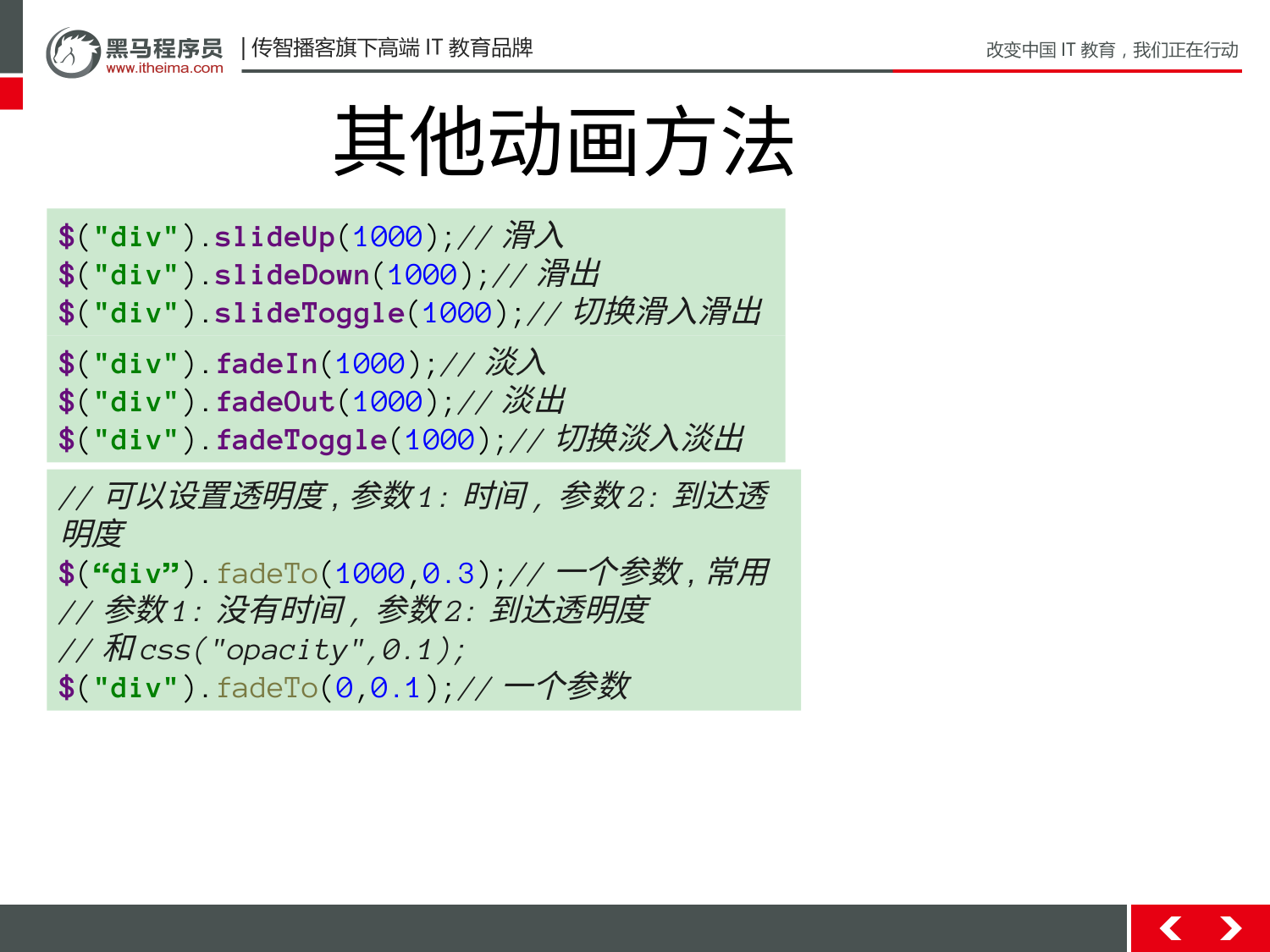

其他动画方法
$("div").slideUp(1000);//滑入
$("div").slideDown(1000);//滑出
$("div").slideToggle(1000);//切换滑入滑出
$("div").fadeIn(1000);//淡入
$("div").fadeOut(1000);//淡出
$("div").fadeToggle(1000);//切换淡入淡出
//可以设置透明度,参数1:时间,参数2:到达透明度
$(“div”).fadeTo(1000,0.3);//一个参数,常用
//参数1:没有时间,参数2:到达透明度
//和css("opacity",0.1);
$("div").fadeTo(0,0.1);//一个参数